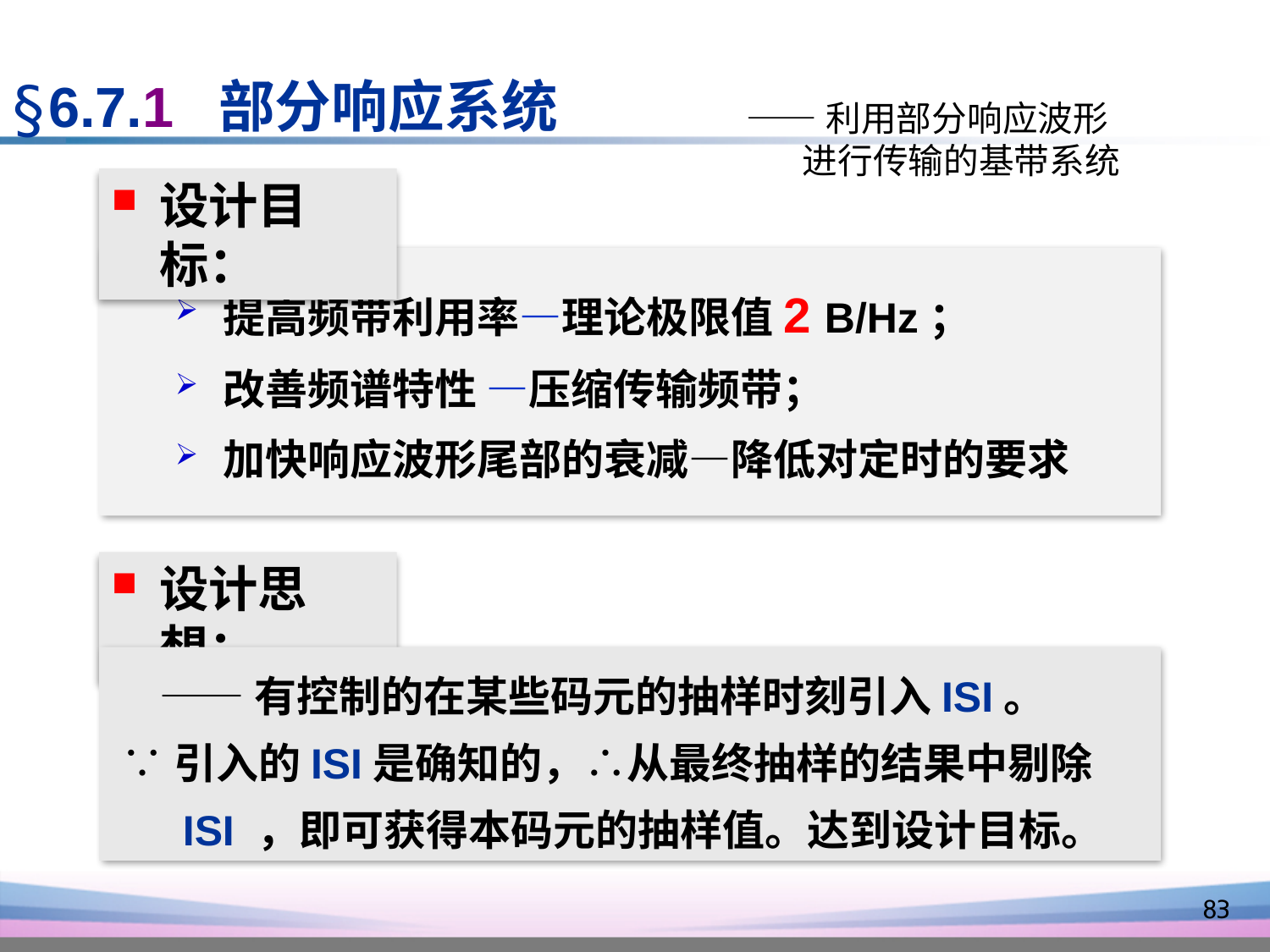

§6.7.1  部分响应系统

——利用部分响应波形
      进行传输的基带系统
设计目标：
提高频带利用率—理论极限值2 B/Hz；
改善频谱特性 —压缩传输频带；
加快响应波形尾部的衰减—降低对定时的要求
设计思想：
     ——有控制的在某些码元的抽样时刻引入ISI。
 ∵引入的ISI是确知的，∴从最终抽样的结果中剔除
      ISI ，即可获得本码元的抽样值。达到设计目标。
83